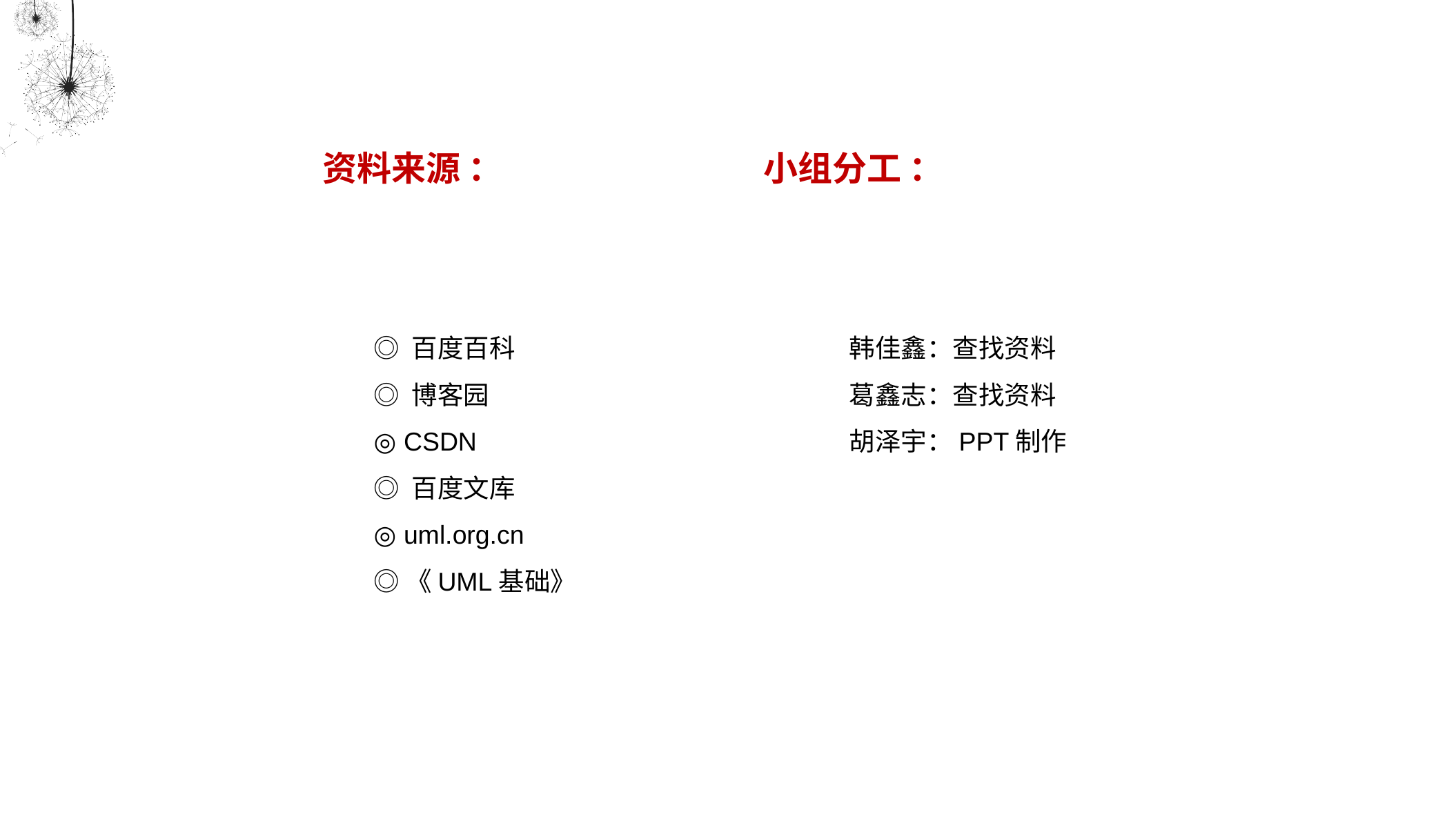

资料来源 ：
小组分工 ：
◎ 百度百科
◎ 博客园
◎ CSDN
◎ 百度文库
◎ uml.org.cn
◎《UML基础》
韩佳鑫：查找资料
葛鑫志：查找资料
胡泽宇：PPT制作